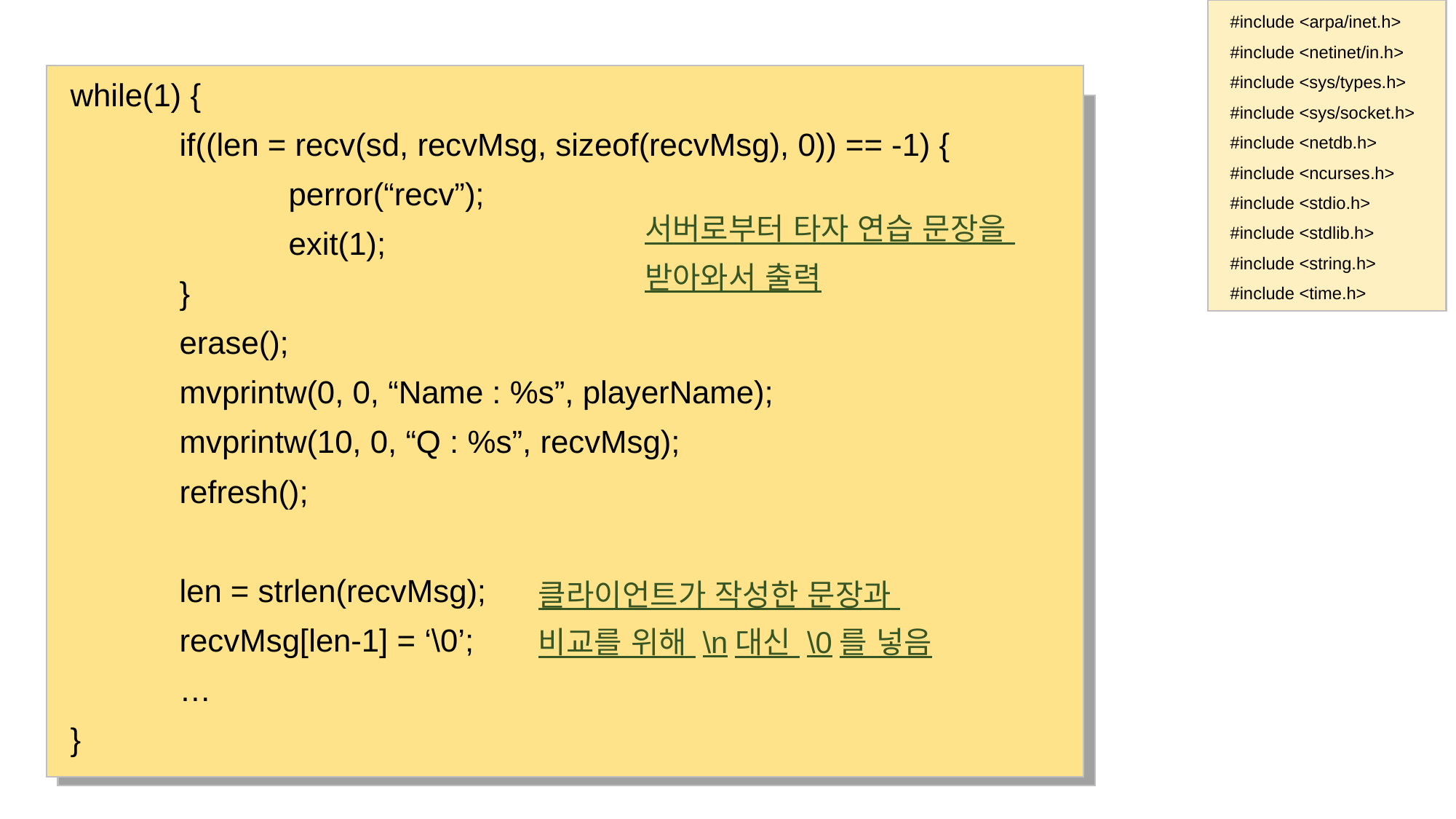

#include <arpa/inet.h>
#include <netinet/in.h>
#include <sys/types.h>
#include <sys/socket.h>
#include <netdb.h>
#include <ncurses.h>
#include <stdio.h>
#include <stdlib.h>
#include <string.h>
#include <time.h>
# 클라이언트

while(1) {
	if((len = recv(sd, recvMsg, sizeof(recvMsg), 0)) == -1) {
		perror(“recv”);
		exit(1);
	}
	erase();
	mvprintw(0, 0, “Name : %s”, playerName);
	mvprintw(10, 0, “Q : %s”, recvMsg);
	refresh();

	len = strlen(recvMsg);
	recvMsg[len-1] = ‘\0’;
	…
}

%
while(1) { … }
서버로부터 타자 연습 문장을
받아와서 출력
클라이언트가 작성한 문장과
비교를 위해 \n대신 \0를 넣음